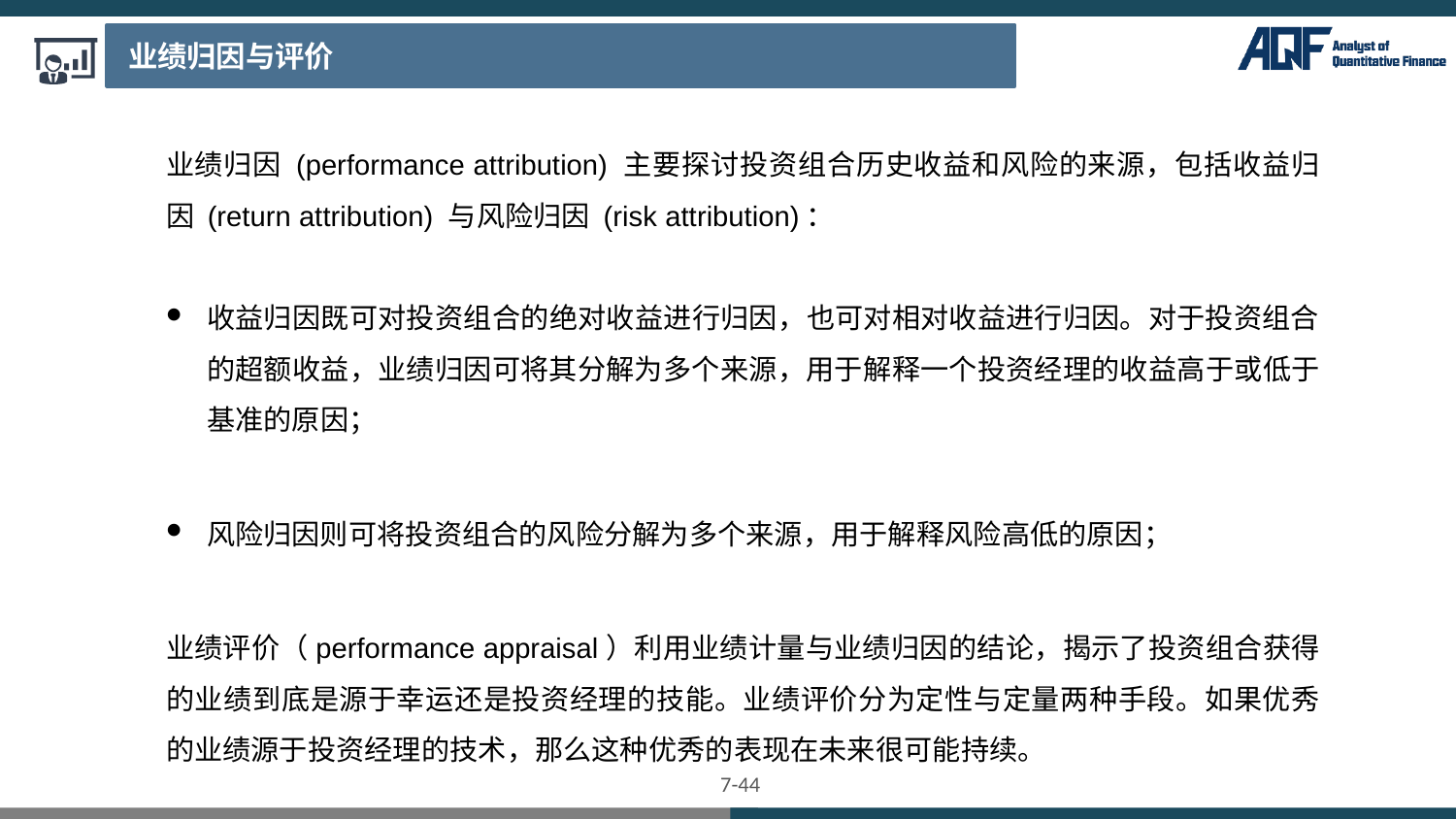

业绩归因与评价
业绩归因 (performance attribution) 主要探讨投资组合历史收益和风险的来源，包括收益归因 (return attribution) 与风险归因 (risk attribution)：

收益归因既可对投资组合的绝对收益进行归因，也可对相对收益进行归因。对于投资组合的超额收益，业绩归因可将其分解为多个来源，用于解释一个投资经理的收益高于或低于基准的原因；

风险归因则可将投资组合的风险分解为多个来源，用于解释风险高低的原因；

业绩评价（performance appraisal）利用业绩计量与业绩归因的结论，揭示了投资组合获得的业绩到底是源于幸运还是投资经理的技能。业绩评价分为定性与定量两种手段。如果优秀的业绩源于投资经理的技术，那么这种优秀的表现在未来很可能持续。